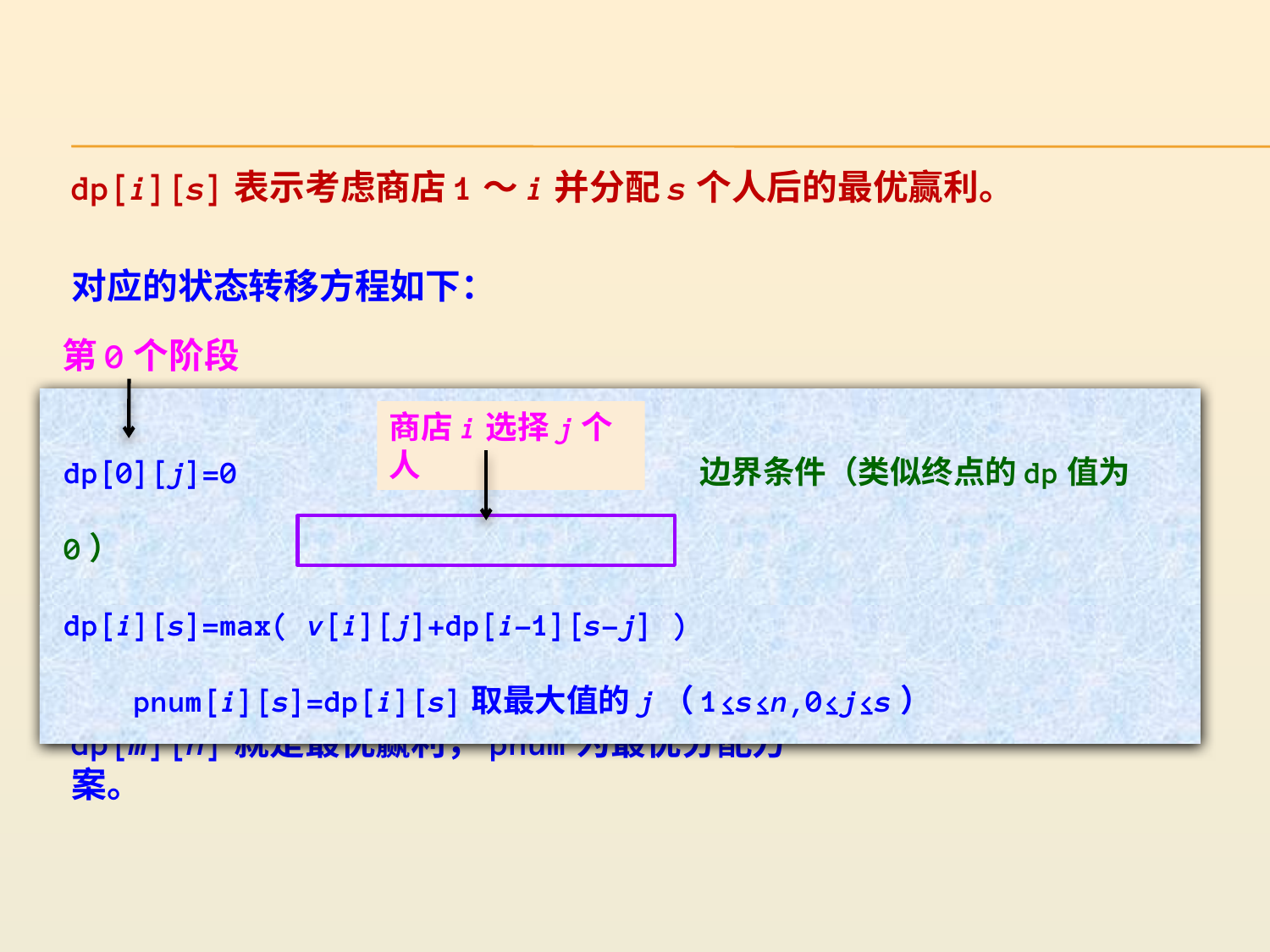

dp[i][s]表示考虑商店1～i并分配s个人后的最优赢利。
对应的状态转移方程如下：
第0个阶段
dp[0][j]=0			  	边界条件（类似终点的dp值为0）
dp[i][s]=max( v[i][j]+dp[i-1][s-j] )
    pnum[i][s]=dp[i][s]取最大值的j（1≤s≤n,0≤j≤s）
商店i选择j个人

dp[m][n]就是最优赢利，pnum为最优分配方案。